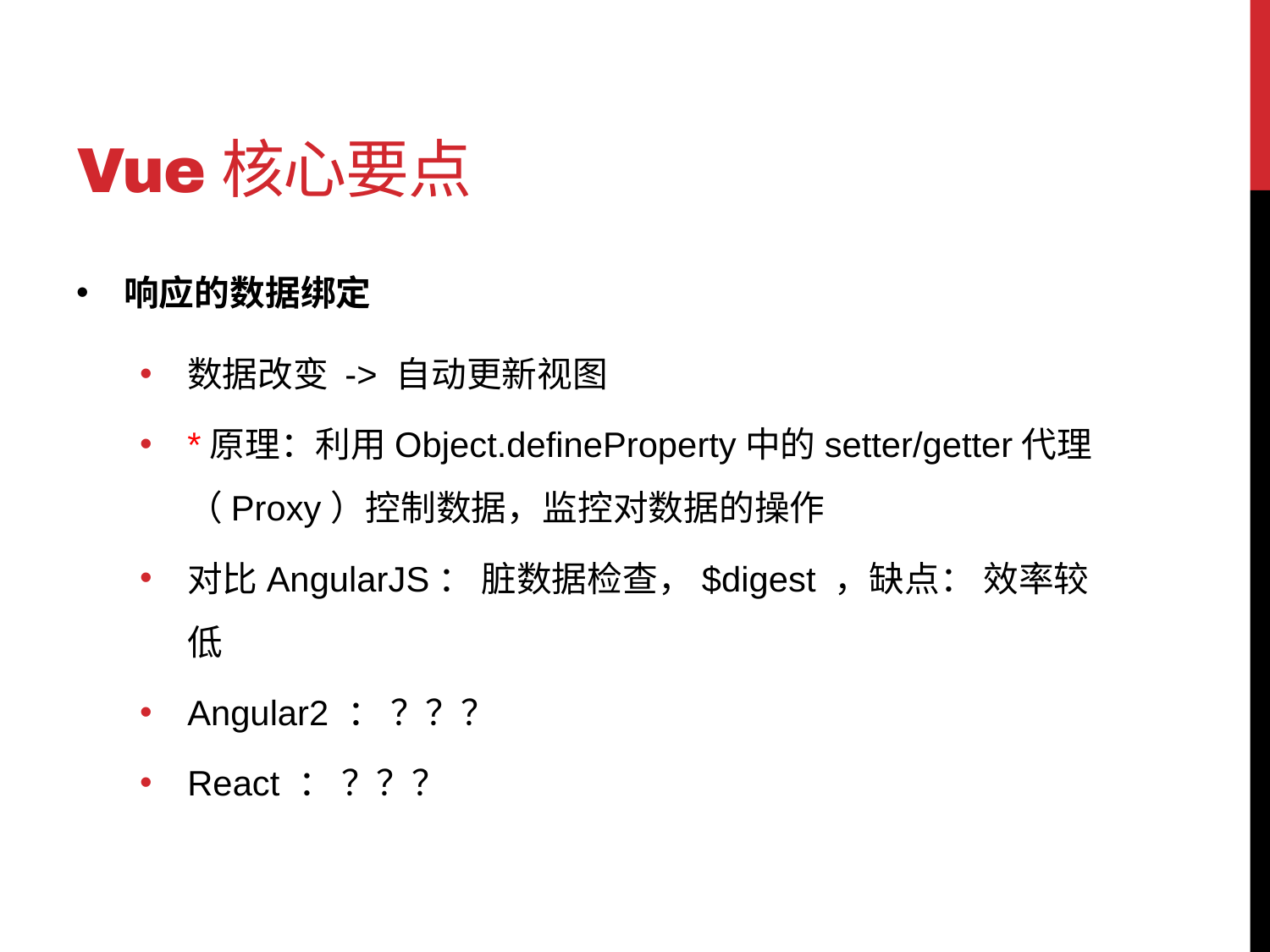

# Vue核心要点
响应的数据绑定
数据改变 -> 自动更新视图
*原理：利用Object.defineProperty中的setter/getter代理（Proxy）控制数据，监控对数据的操作
对比AngularJS： 脏数据检查，$digest ，缺点： 效率较低
Angular2 ： ？？？
React ： ？？？